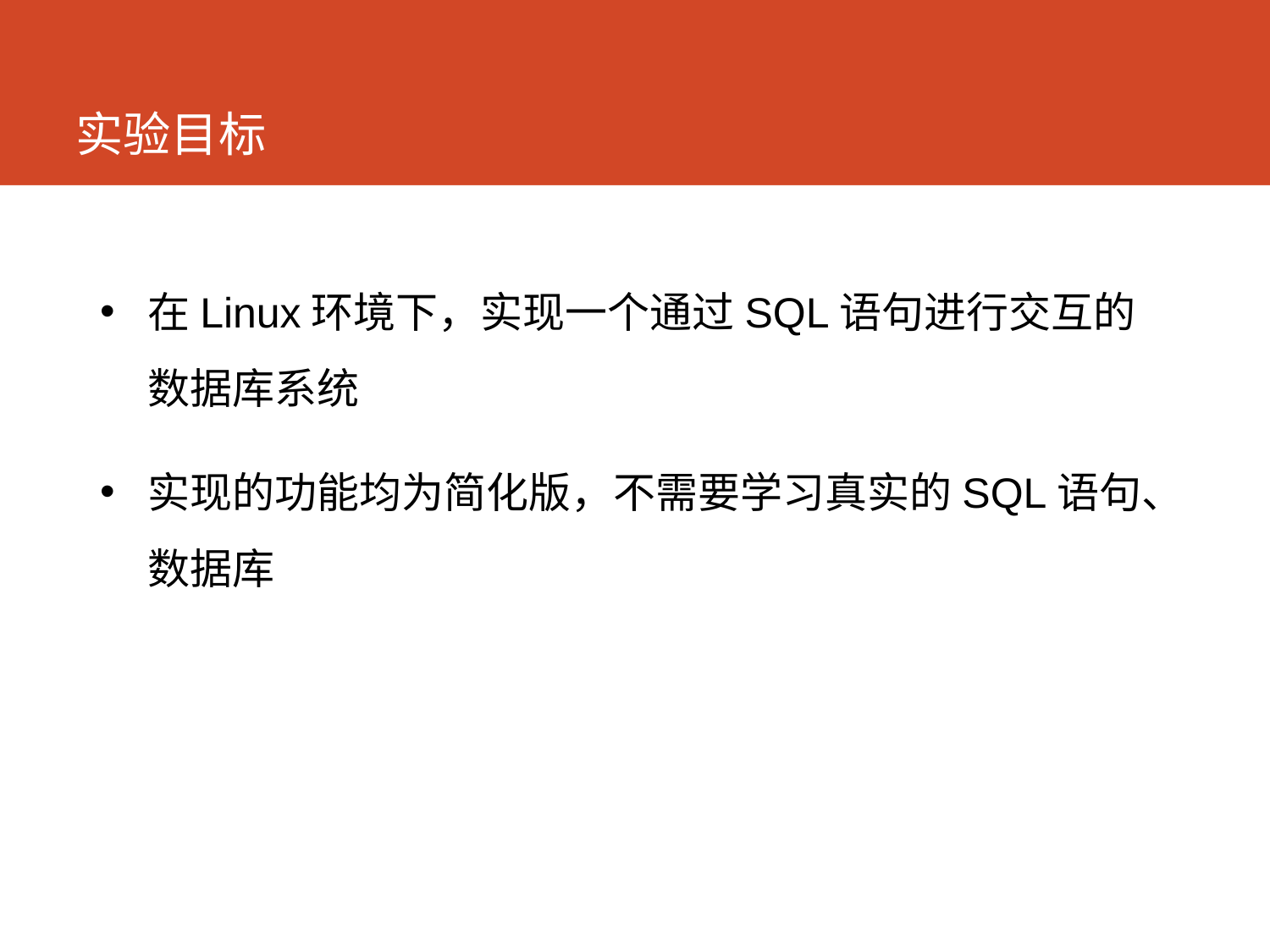

# 实验目标
在Linux环境下，实现一个通过SQL语句进行交互的数据库系统
实现的功能均为简化版，不需要学习真实的SQL语句、数据库